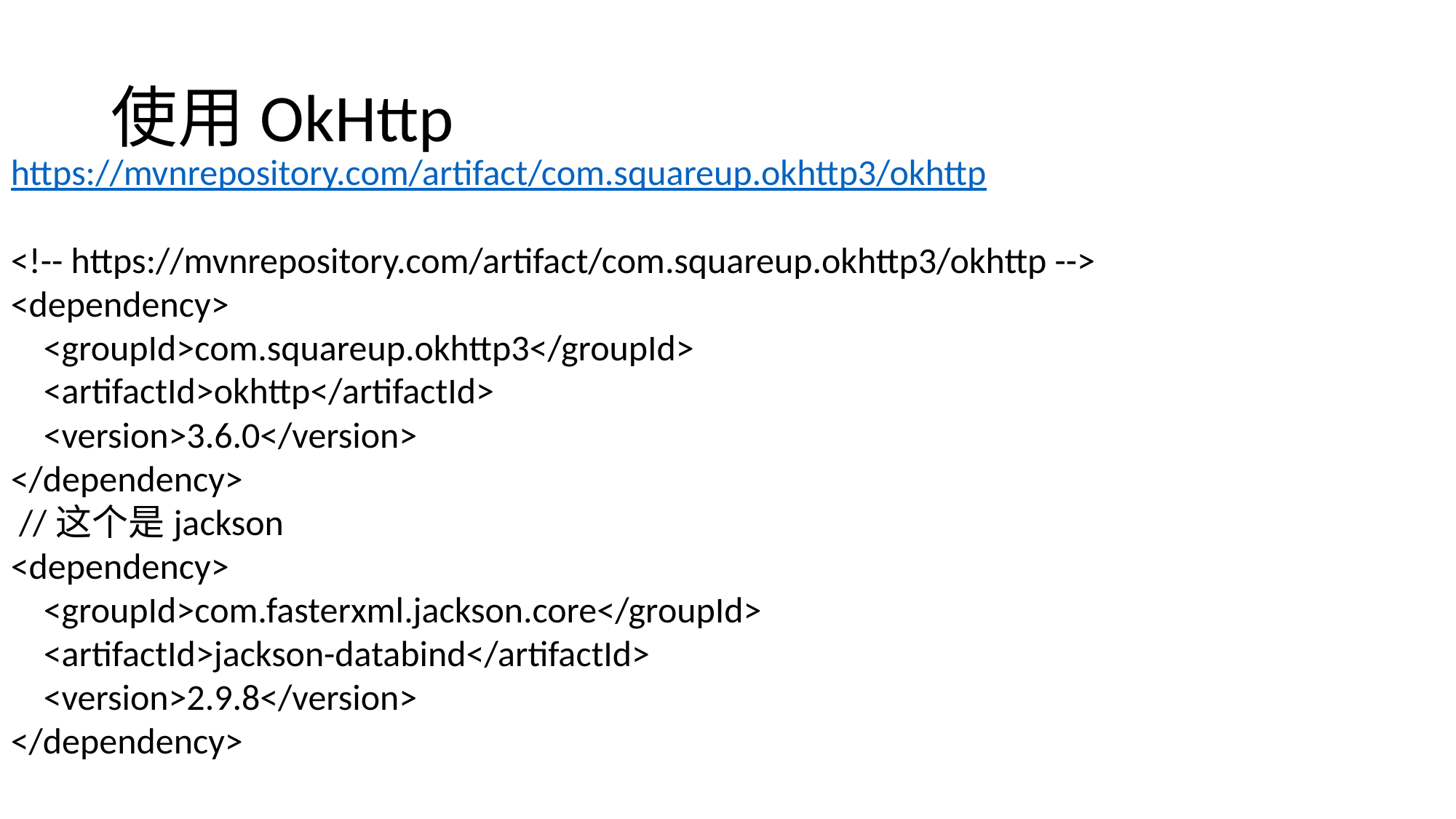

# 使用OkHttp
https://mvnrepository.com/artifact/com.squareup.okhttp3/okhttp

<!-- https://mvnrepository.com/artifact/com.squareup.okhttp3/okhttp -->
<dependency>
    <groupId>com.squareup.okhttp3</groupId>
    <artifactId>okhttp</artifactId>
    <version>3.6.0</version>
</dependency>
 //这个是jackson
<dependency>
    <groupId>com.fasterxml.jackson.core</groupId>
    <artifactId>jackson-databind</artifactId>
    <version>2.9.8</version>
</dependency>